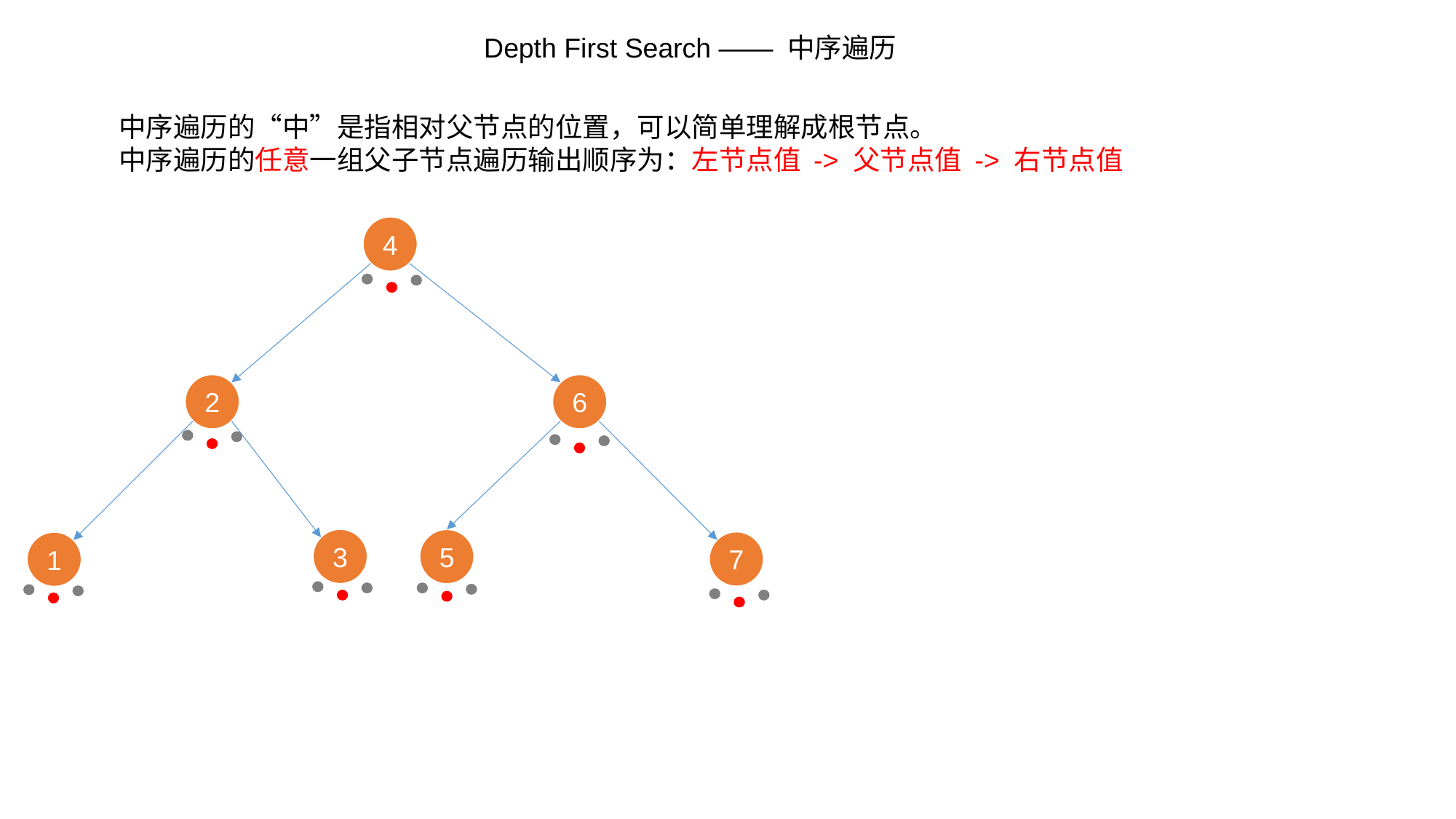

Depth First Search —— 中序遍历
中序遍历的“中”是指相对父节点的位置，可以简单理解成根节点。
中序遍历的任意一组父子节点遍历输出顺序为：左节点值 -> 父节点值 -> 右节点值
4
2
6
3
5
7
1